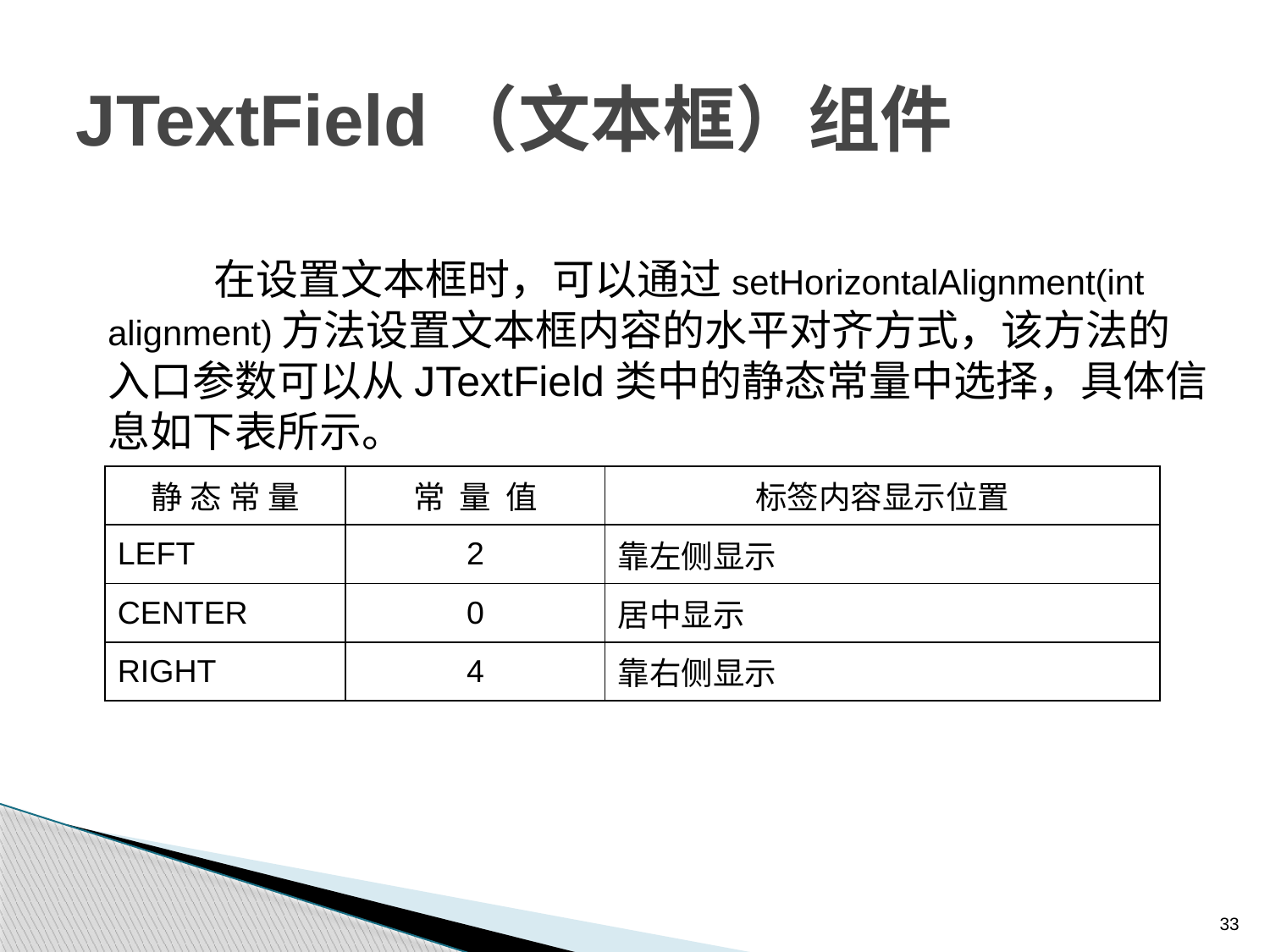

# JTextField（文本框）组件
在设置文本框时，可以通过setHorizontalAlignment(int alignment)方法设置文本框内容的水平对齐方式，该方法的入口参数可以从JTextField类中的静态常量中选择，具体信息如下表所示。

| 静 态 常 量 | 常 量 值 | 标签内容显示位置 |
| --- | --- | --- |
| LEFT | 2 | 靠左侧显示 |
| CENTER | 0 | 居中显示 |
| RIGHT | 4 | 靠右侧显示 |
33